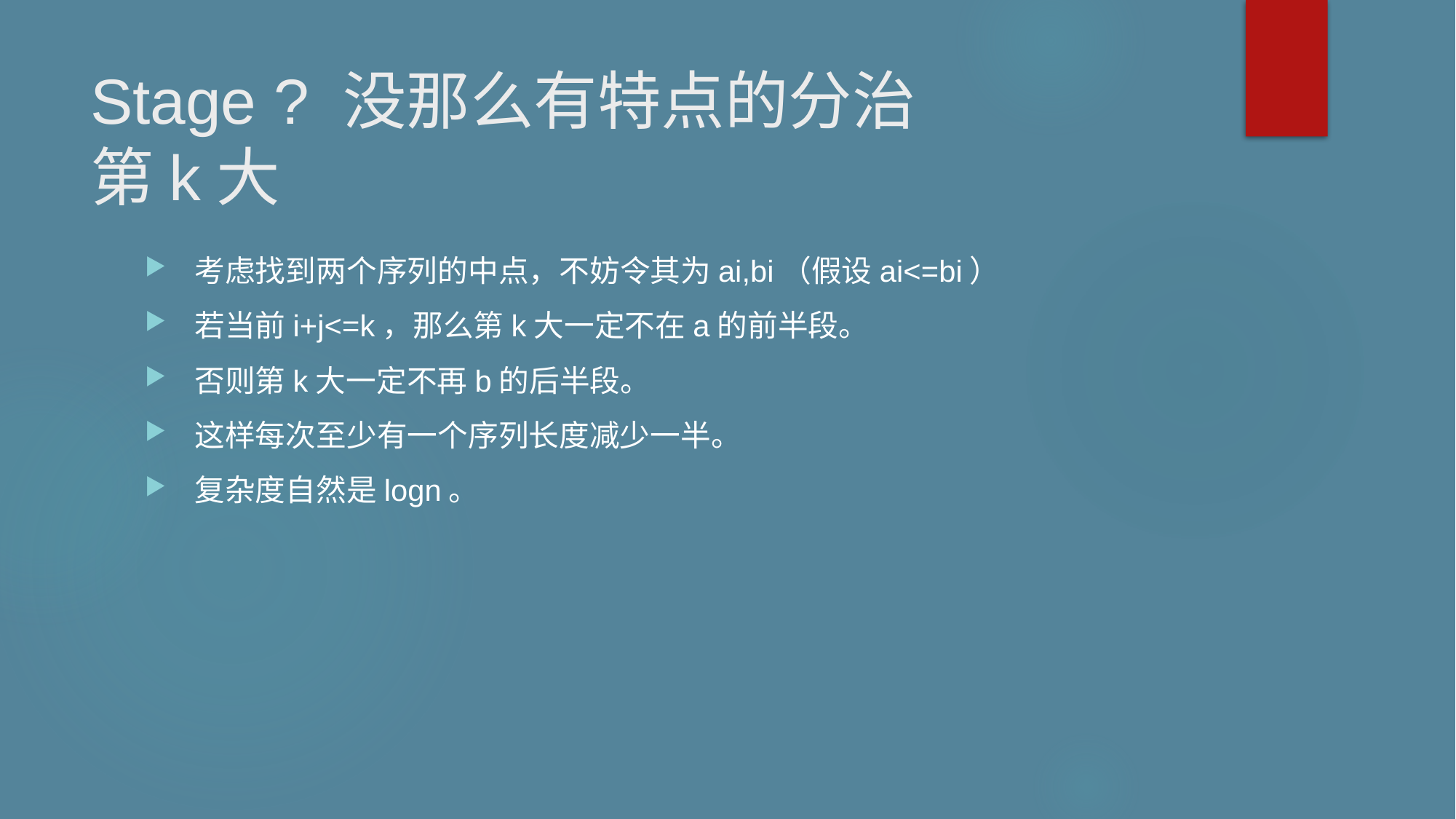

# Stage ? 没那么有特点的分治 第k大
考虑找到两个序列的中点，不妨令其为ai,bi（假设ai<=bi）
若当前i+j<=k，那么第k大一定不在a的前半段。
否则第k大一定不再b的后半段。
这样每次至少有一个序列长度减少一半。
复杂度自然是logn。